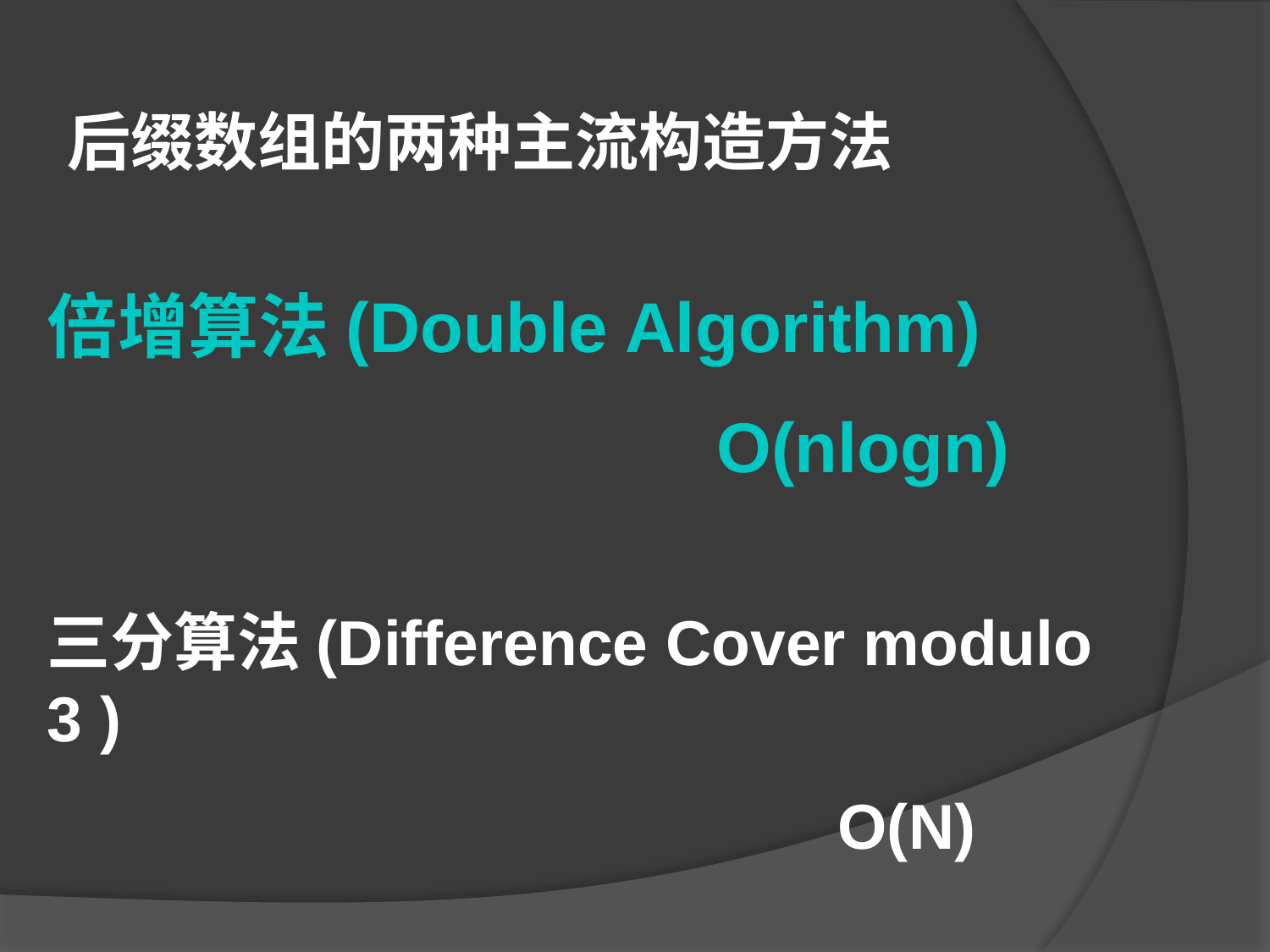

后缀数组的两种主流构造方法
倍增算法(Double Algorithm)
                                  O(nlogn)
三分算法(Difference Cover modulo 3 )
                                             O(N)